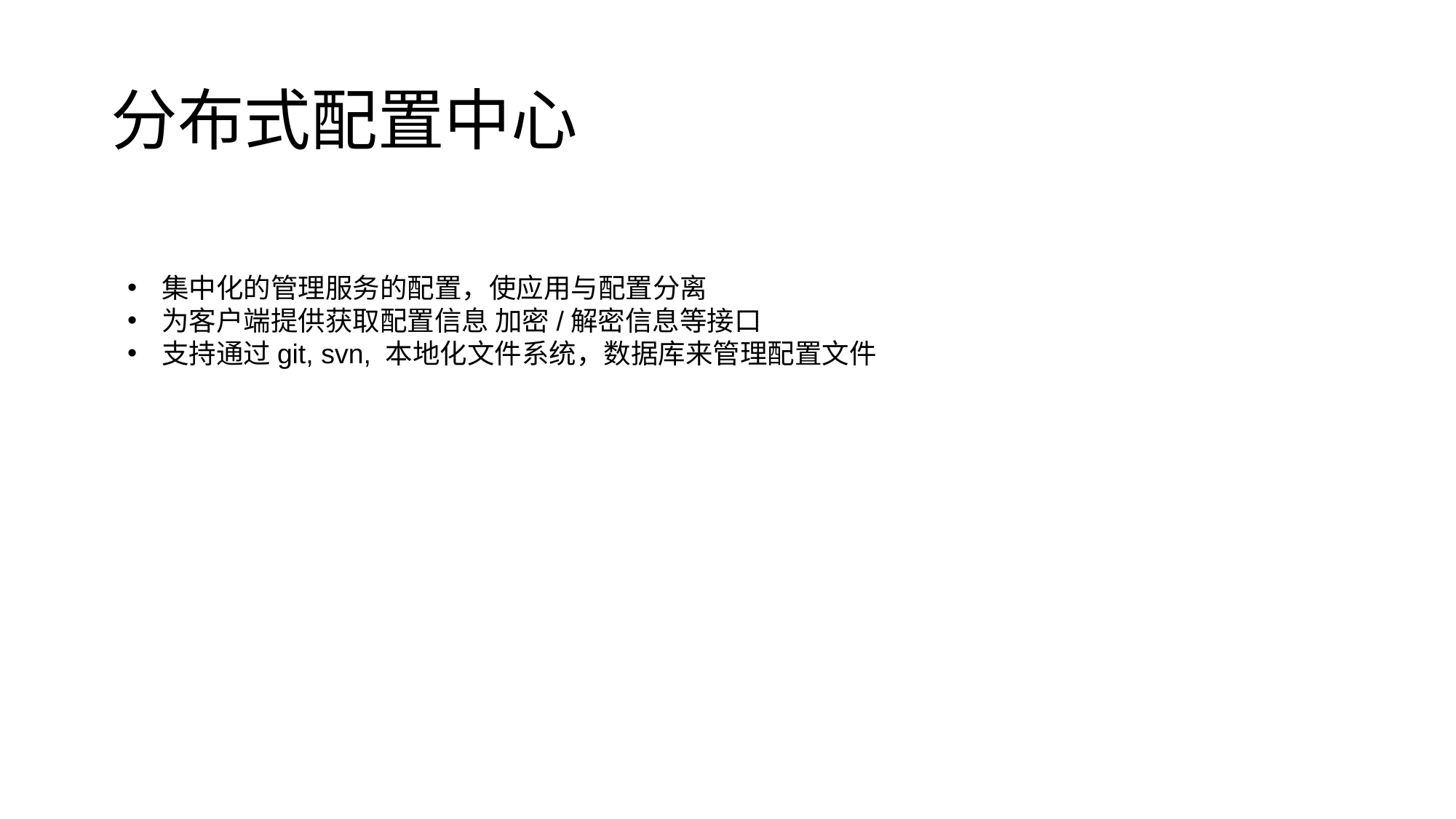

# 分布式配置中心
集中化的管理服务的配置，使应用与配置分离
为客户端提供获取配置信息 加密/解密信息等接口
支持通过git, svn, 本地化文件系统，数据库来管理配置文件